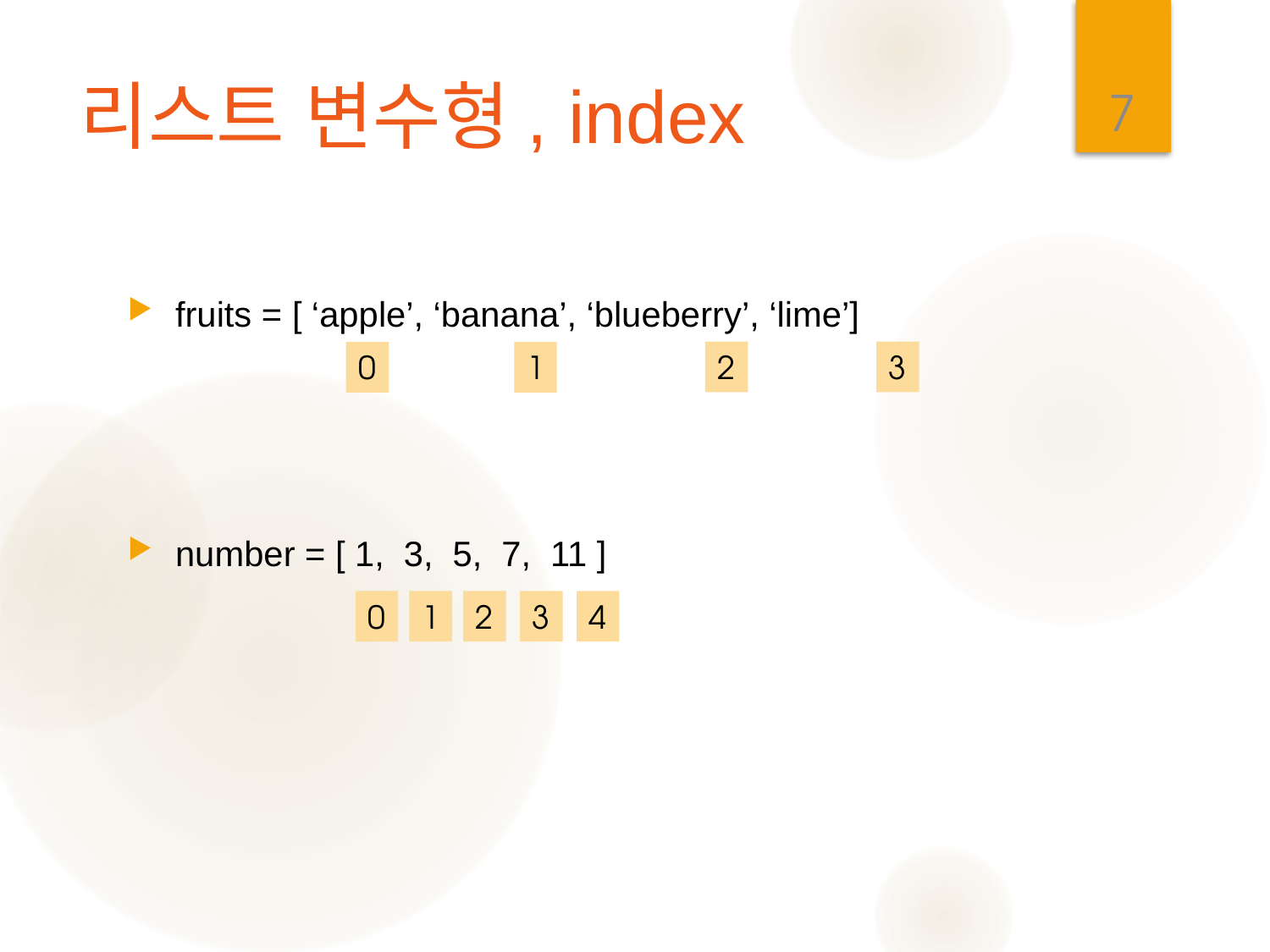

7
# 리스트 변수형, index
fruits = [ ‘apple’, ‘banana’, ‘blueberry’, ‘lime’]

number = [ 1,  3,  5,  7,  11 ]

2
3
0
1
0
1
2
3
4